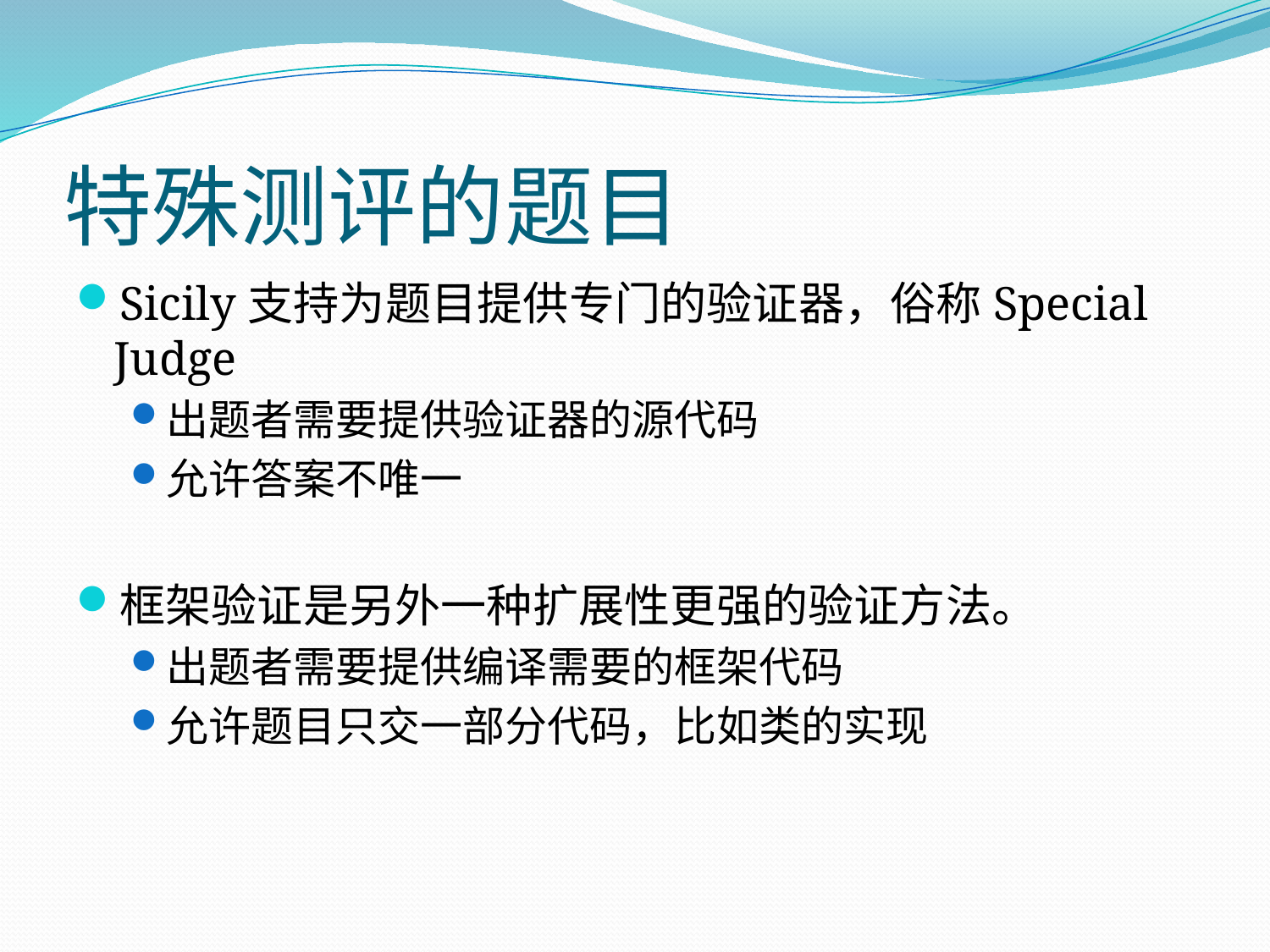

# 特殊测评的题目
Sicily支持为题目提供专门的验证器，俗称Special Judge
出题者需要提供验证器的源代码
允许答案不唯一

框架验证是另外一种扩展性更强的验证方法。
出题者需要提供编译需要的框架代码
允许题目只交一部分代码，比如类的实现